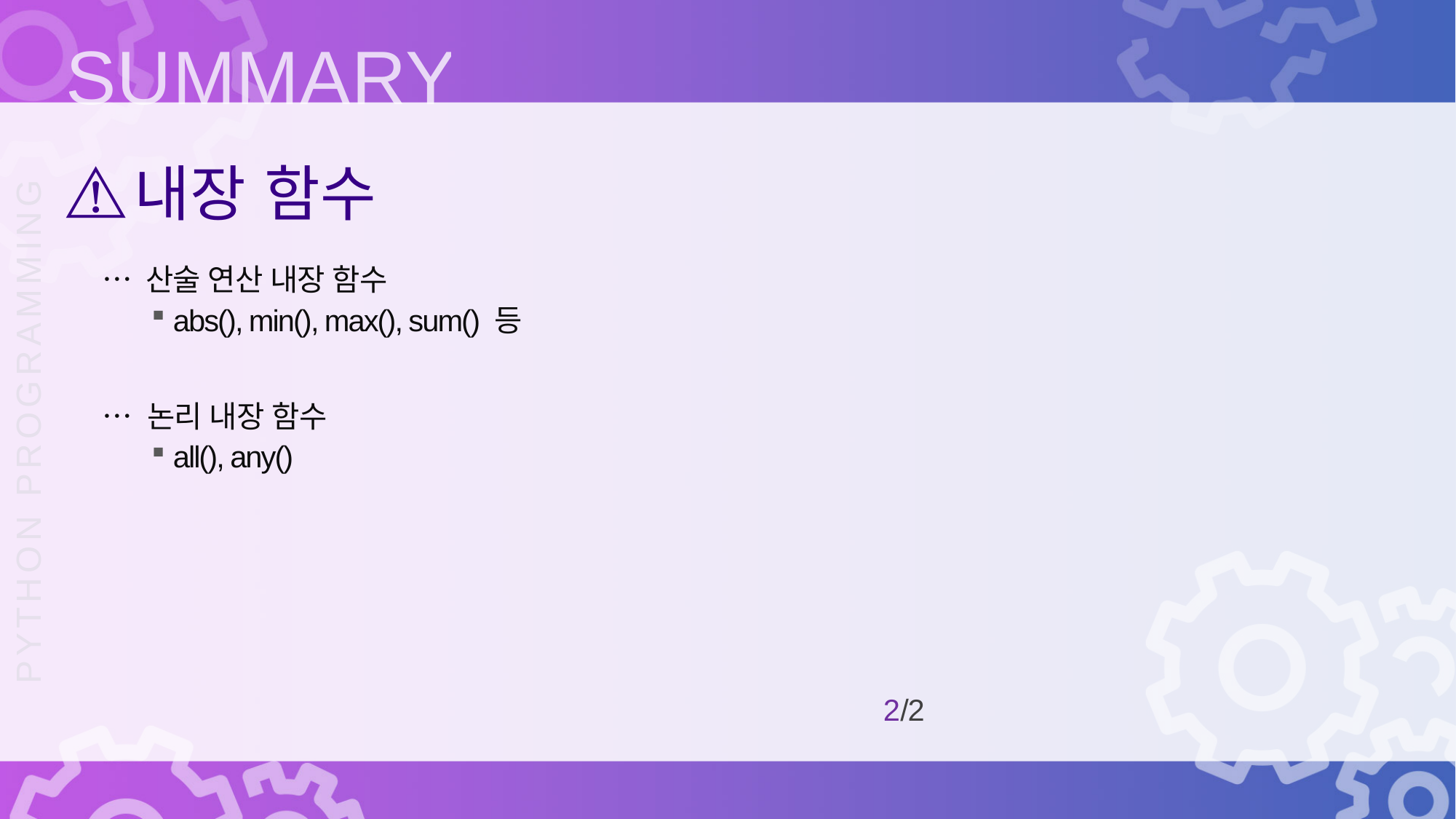

내장 함수
… 산술 연산 내장 함수

… 논리 내장 함수
abs(), min(), max(), sum() 등
all(), any()
2/2